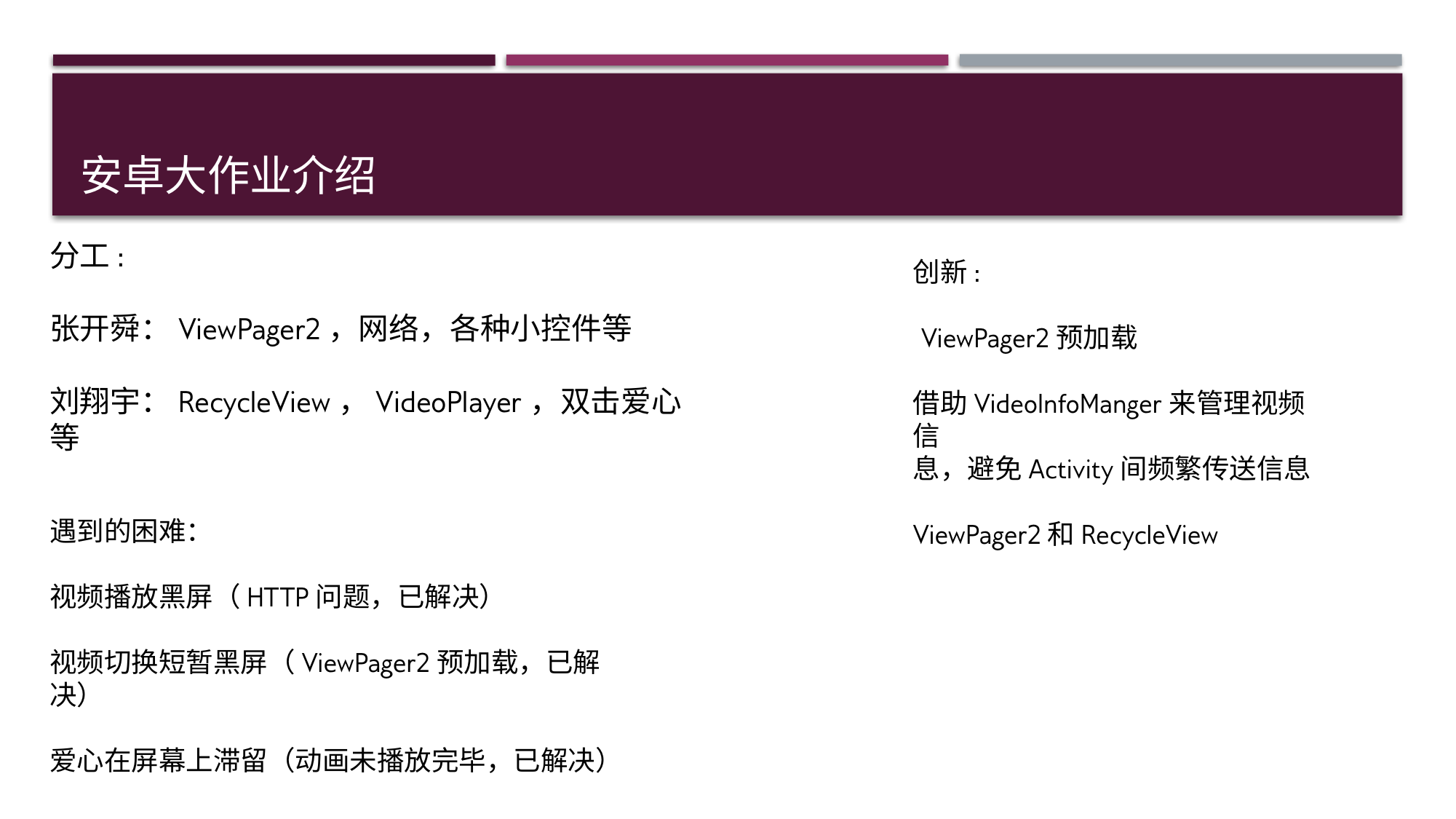

# 安卓大作业介绍
分工:

张开舜：ViewPager2，网络，各种小控件等

刘翔宇：RecycleView，VideoPlayer，双击爱心等
创新:

 ViewPager2预加载

借助VideoInfoManger来管理视频信
息，避免Activity间频繁传送信息

ViewPager2和RecycleView
遇到的困难：

视频播放黑屏（HTTP问题，已解决）

视频切换短暂黑屏（ViewPager2预加载，已解决）

爱心在屏幕上滞留（动画未播放完毕，已解决）